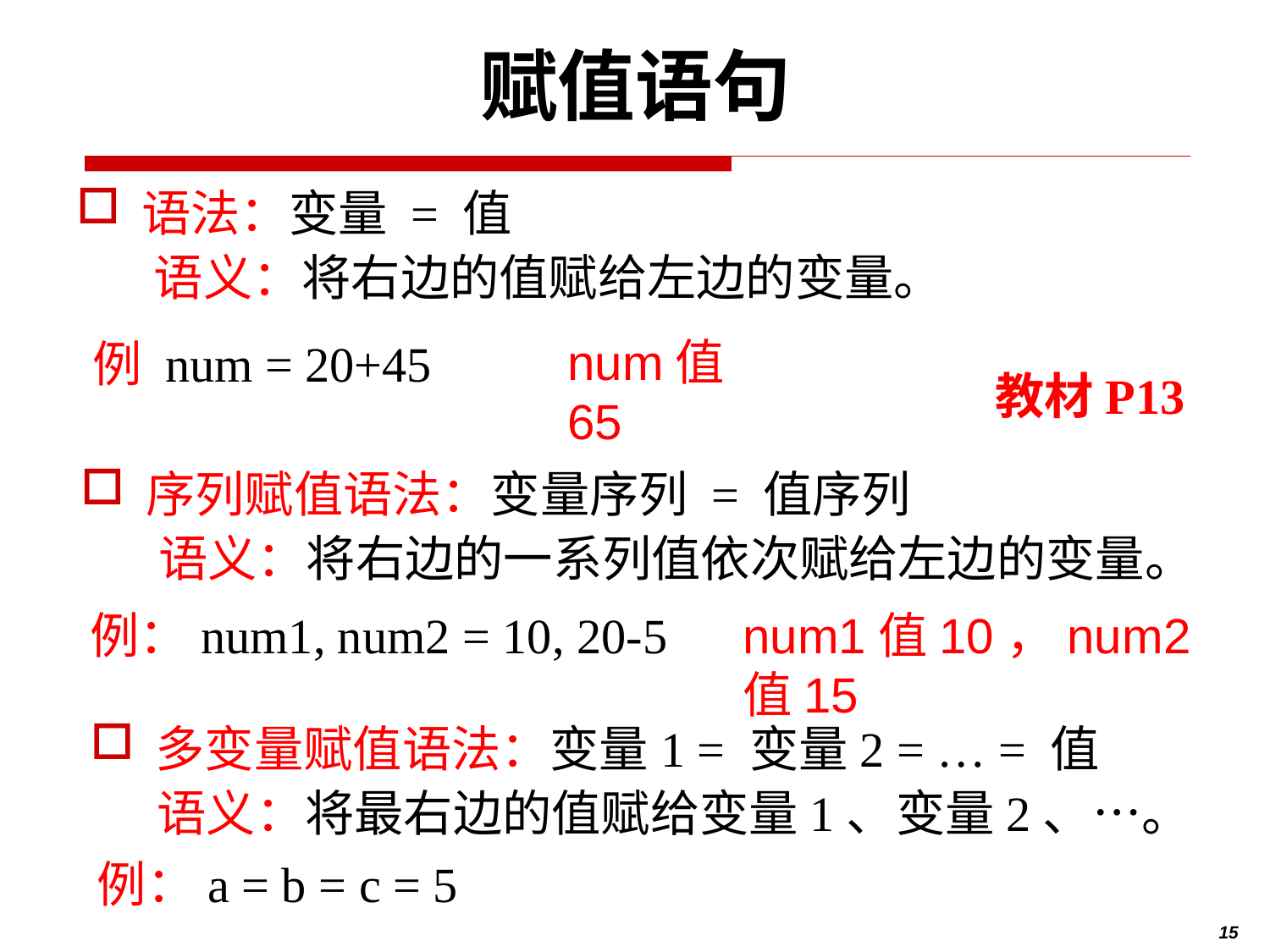

# 赋值语句
语法：变量 = 值
      语义：将右边的值赋给左边的变量。
num值65
例 num = 20+45
教材P13
序列赋值语法：变量序列 = 值序列
      语义：将右边的一系列值依次赋给左边的变量。
例：num1, num2 = 10, 20-5
num1值10，num2值15
多变量赋值语法：变量1 = 变量2 = … = 值
     语义：将最右边的值赋给变量1、变量2、…。
例：a = b = c = 5
15